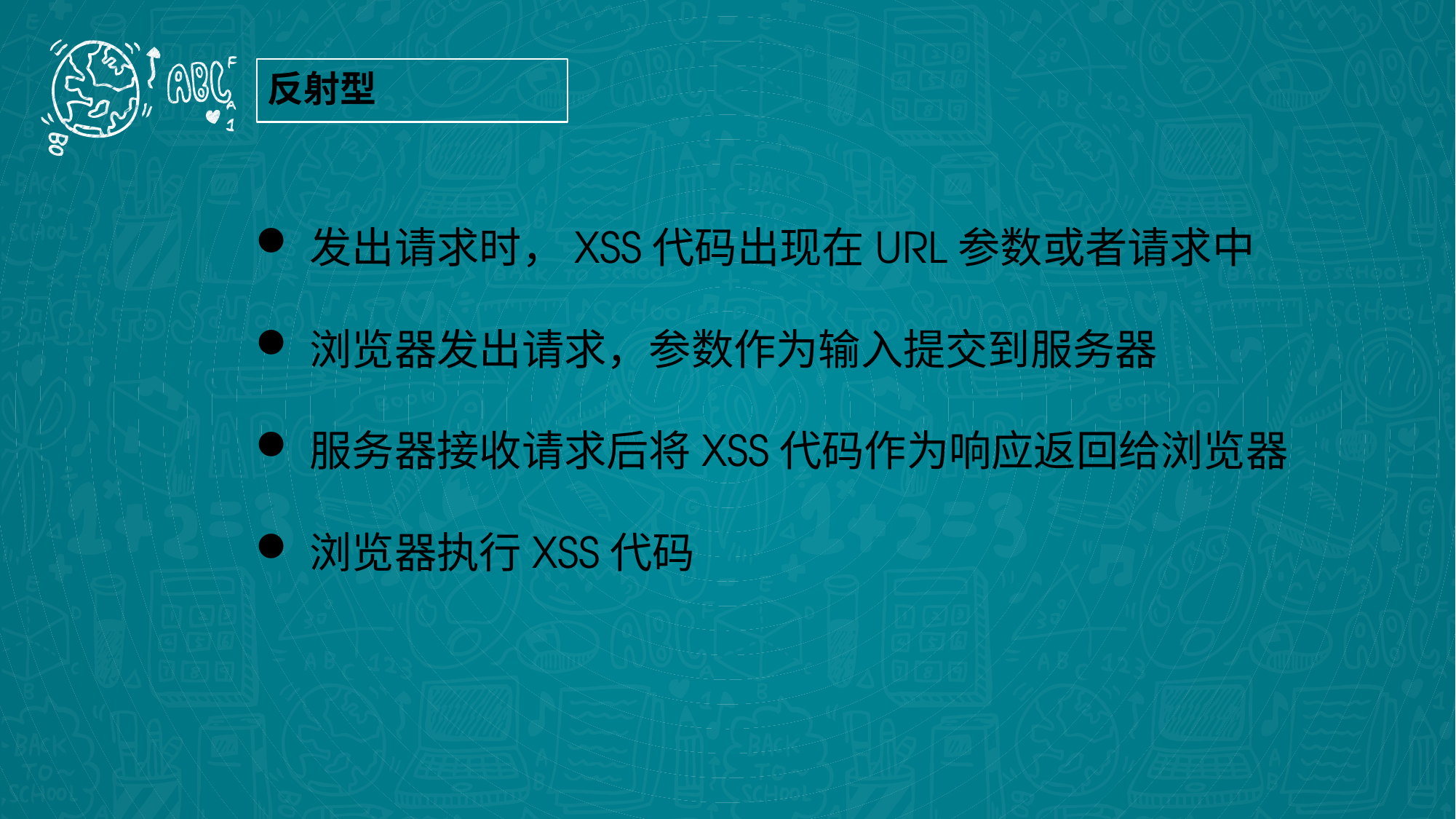

反射型
发出请求时，XSS代码出现在URL参数或者请求中

浏览器发出请求，参数作为输入提交到服务器

服务器接收请求后将XSS代码作为响应返回给浏览器

浏览器执行XSS代码